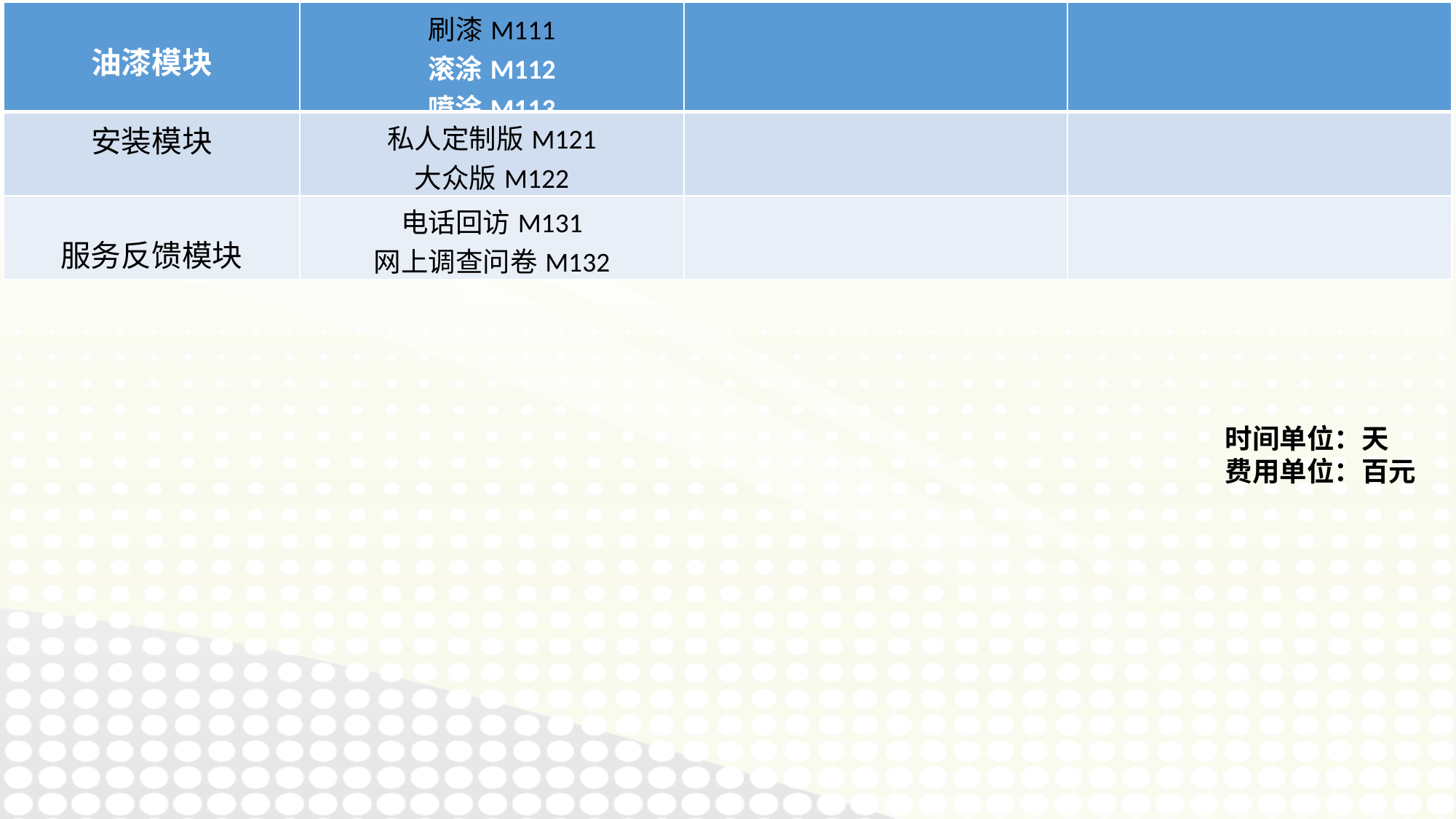

| 油漆模块 | 刷漆M111 滚涂M112 喷涂M113 |  |  |
| --- | --- | --- | --- |
| 安装模块 | 私人定制版M121 大众版M122 |  |  |
| 服务反馈模块 | 电话回访M131 网上调查问卷M132 |  |  |
时间单位：天
费用单位：百元